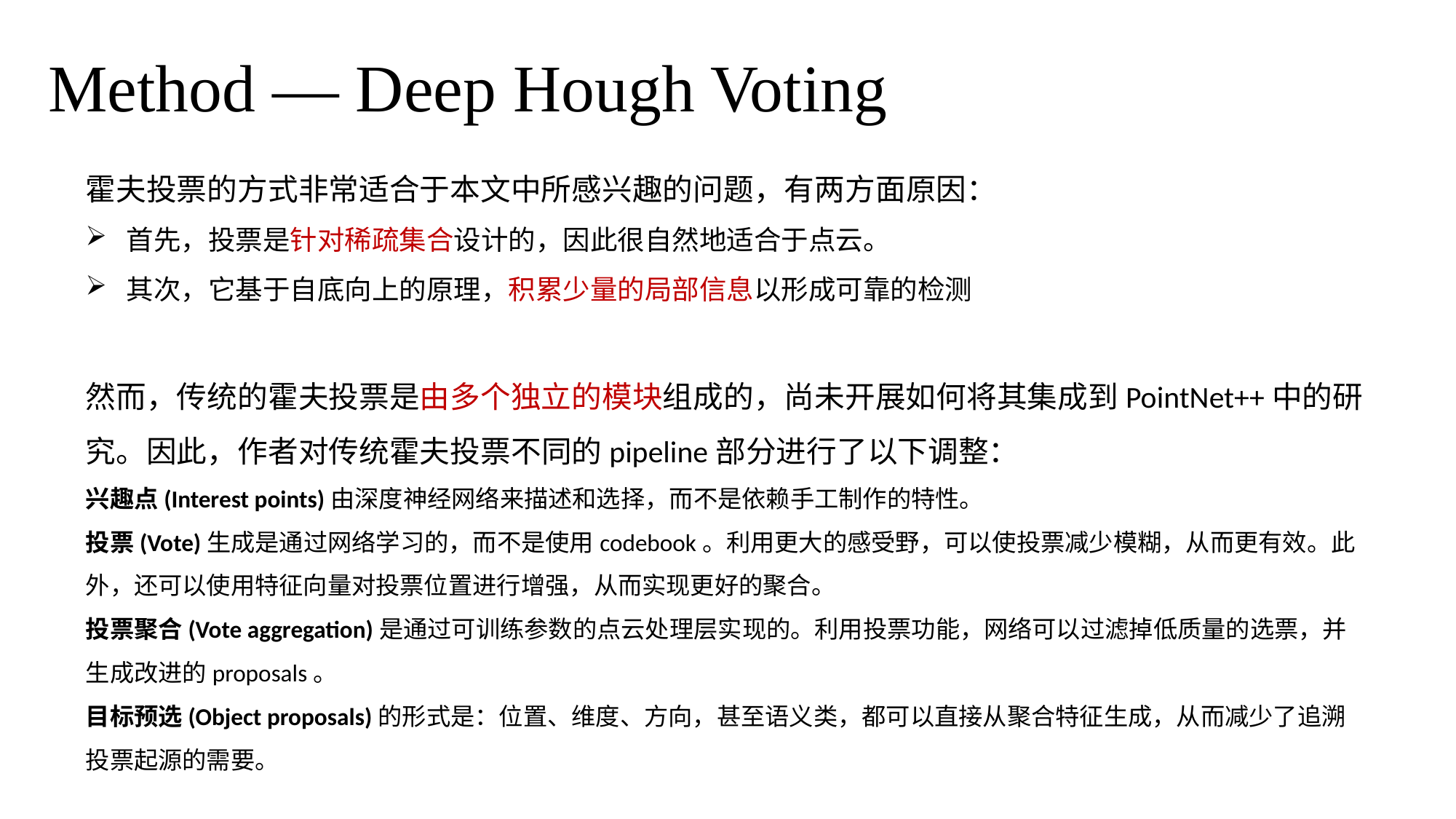

Method — Deep Hough Voting
霍夫投票的方式非常适合于本文中所感兴趣的问题，有两方面原因：
首先，投票是针对稀疏集合设计的，因此很自然地适合于点云。
其次，它基于自底向上的原理，积累少量的局部信息以形成可靠的检测

然而，传统的霍夫投票是由多个独立的模块组成的，尚未开展如何将其集成到PointNet++中的研究。因此，作者对传统霍夫投票不同的pipeline部分进行了以下调整：
兴趣点(Interest points)由深度神经网络来描述和选择，而不是依赖手工制作的特性。
投票(Vote)生成是通过网络学习的，而不是使用codebook。利用更大的感受野，可以使投票减少模糊，从而更有效。此外，还可以使用特征向量对投票位置进行增强，从而实现更好的聚合。
投票聚合(Vote aggregation)是通过可训练参数的点云处理层实现的。利用投票功能，网络可以过滤掉低质量的选票，并生成改进的proposals。
目标预选(Object proposals)的形式是：位置、维度、方向，甚至语义类，都可以直接从聚合特征生成，从而减少了追溯投票起源的需要。